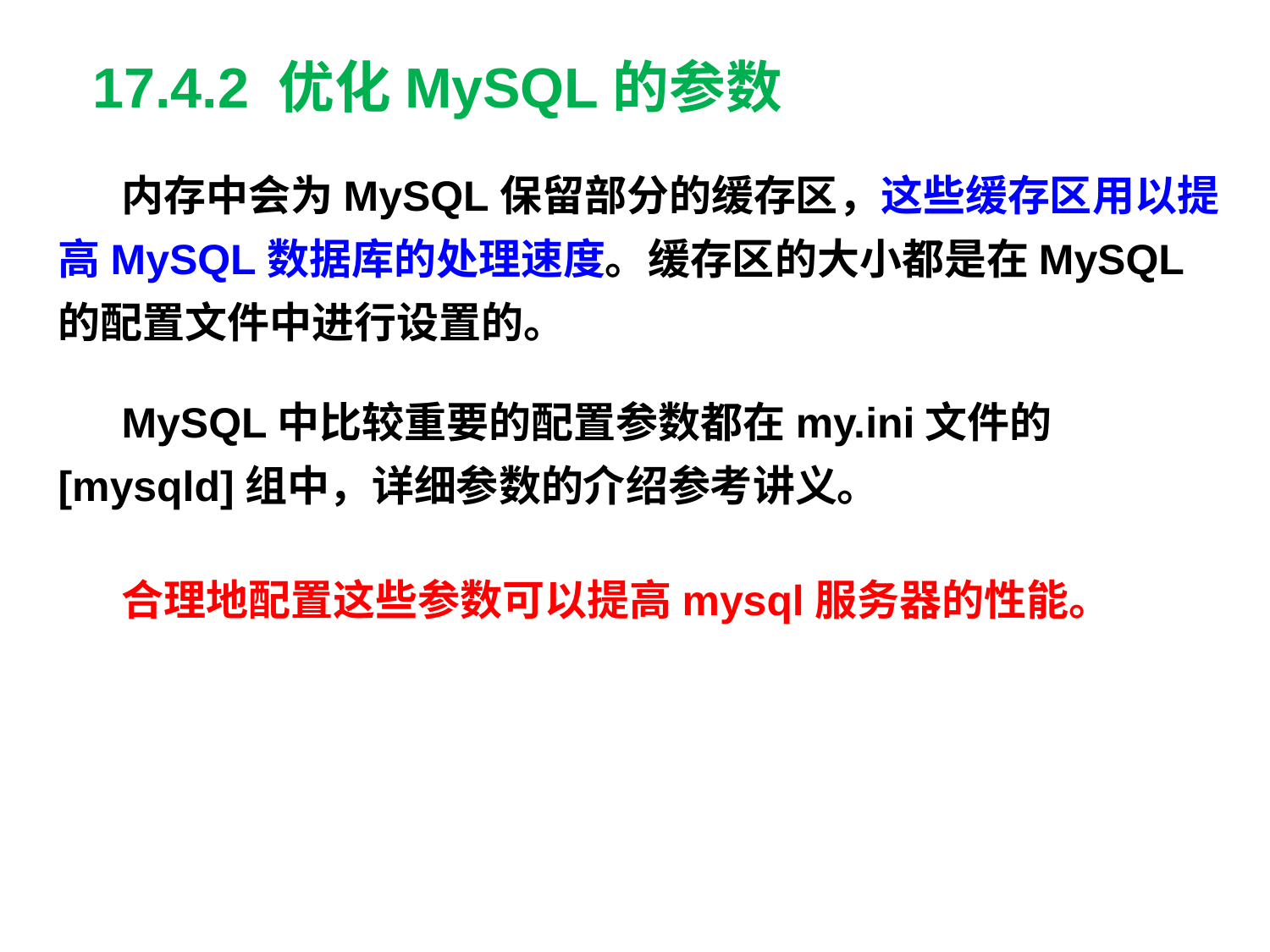

17.4.2 优化MySQL的参数
内存中会为MySQL保留部分的缓存区，这些缓存区用以提高MySQL数据库的处理速度。缓存区的大小都是在MySQL的配置文件中进行设置的。
MySQL中比较重要的配置参数都在my.ini文件的[mysqld]组中，详细参数的介绍参考讲义。
合理地配置这些参数可以提高mysql服务器的性能。